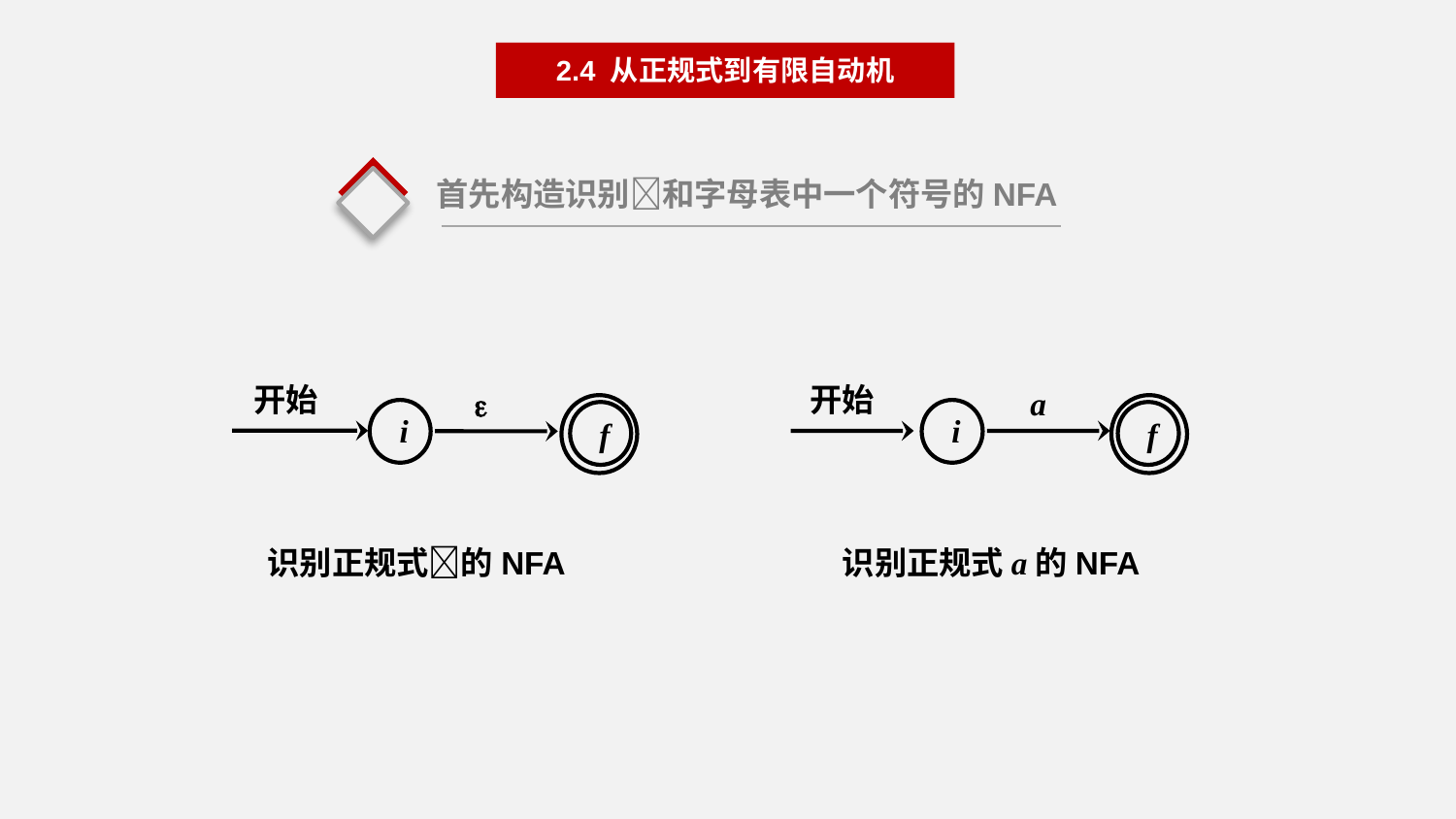

2.4 从正规式到有限自动机

首先构造识别ε和字母表中一个符号的NFA
开始
开始
ε
a

f

f
i
i

识别正规式ε的NFA
识别正规式a的NFA